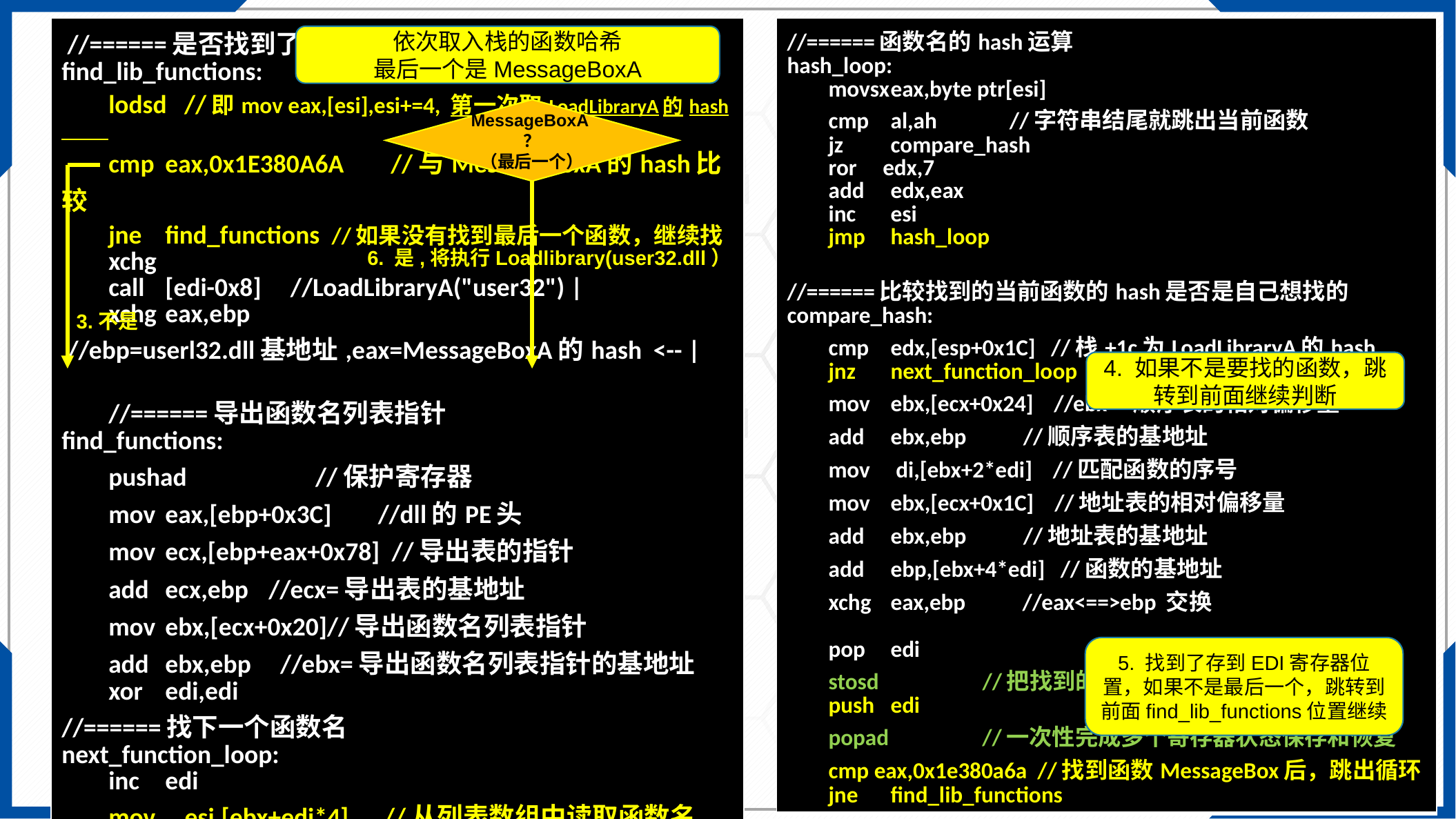

| //======是否找到了自己所需全部的函数 find\_lib\_functions: lodsd //即mov eax,[esi],esi+=4, 第一次取LoadLibraryA的hash cmp eax,0x1E380A6A //与MessageBoxA的hash比较 jne find\_functions //如果没有找到最后一个函数，继续找 xchg call [edi-0x8] //LoadLibraryA("user32") | xchg eax,ebp //ebp=userl32.dll基地址,eax=MessageBoxA的hash <-- | //======导出函数名列表指针 find\_functions: pushad //保护寄存器 mov eax,[ebp+0x3C] //dll的PE头 mov ecx,[ebp+eax+0x78] //导出表的指针 add ecx,ebp //ecx=导出表的基地址 mov ebx,[ecx+0x20]//导出函数名列表指针 add ebx,ebp //ebx=导出函数名列表指针的基地址 xor edi,edi //======找下一个函数名 next\_function\_loop: inc edi mov esi,[ebx+edi\*4] //从列表数组中读取函数名 add esi,ebp //esi = 函数名称所在地址 cdq //edx = 0 |
| --- |
| //======函数名的hash运算 hash\_loop: movsx eax,byte ptr[esi] cmp al,ah //字符串结尾就跳出当前函数 jz compare\_hash ror edx,7 add edx,eax inc esi jmp hash\_loop //======比较找到的当前函数的hash是否是自己想找的 compare\_hash: cmp edx,[esp+0x1C] //栈+1c为LoadLibraryA的hash jnz next\_function\_loop mov ebx,[ecx+0x24] //ebx = 顺序表的相对偏移量 add ebx,ebp //顺序表的基地址 mov di,[ebx+2\*edi] //匹配函数的序号 mov ebx,[ecx+0x1C] //地址表的相对偏移量 add ebx,ebp //地址表的基地址 add ebp,[ebx+4\*edi] //函数的基地址 xchg eax,ebp //eax<==>ebp 交换 pop edi stosd //把找到的函数保存到edi的位置 push edi popad //一次性完成多个寄存器状态保存和恢复 cmp eax,0x1e380a6a //找到函数MessageBox后，跳出循环 jne find\_lib\_functions |
| --- |
依次取入栈的函数哈希
最后一个是MessageBoxA
MessageBoxA？
（最后一个）
6. 是,将执行Loadlibrary(user32.dll）
3.不是
4. 如果不是要找的函数，跳转到前面继续判断
5. 找到了存到EDI寄存器位置，如果不是最后一个，跳转到前面find_lib_functions位置继续